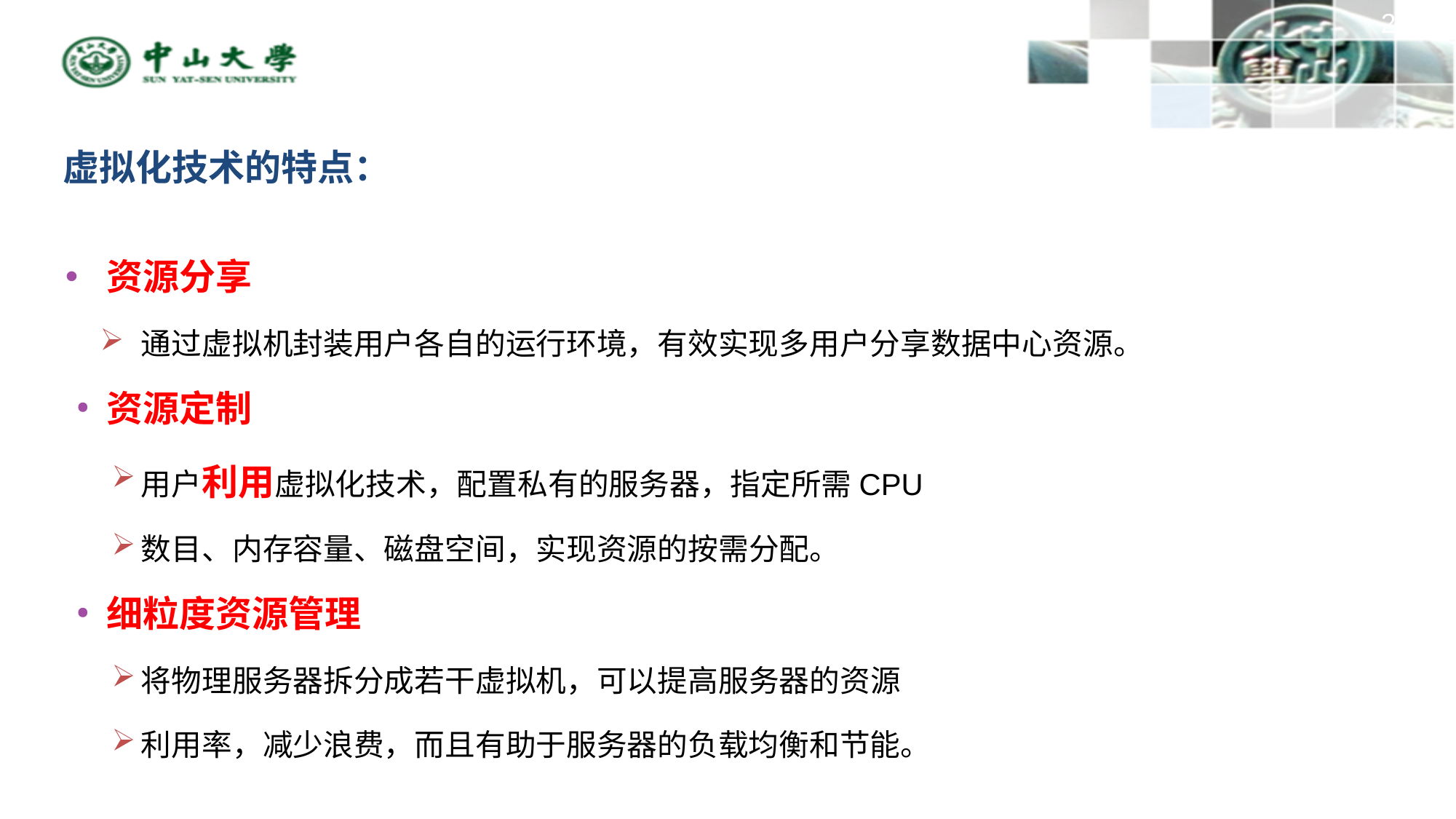

23
# 虚拟化技术的特点：
资源分享
通过虚拟机封装用户各自的运行环境，有效实现多用户分享数据中心资源。
资源定制
用户利用虚拟化技术，配置私有的服务器，指定所需CPU
数目、内存容量、磁盘空间，实现资源的按需分配。
细粒度资源管理
将物理服务器拆分成若干虚拟机，可以提高服务器的资源
利用率，减少浪费，而且有助于服务器的负载均衡和节能。